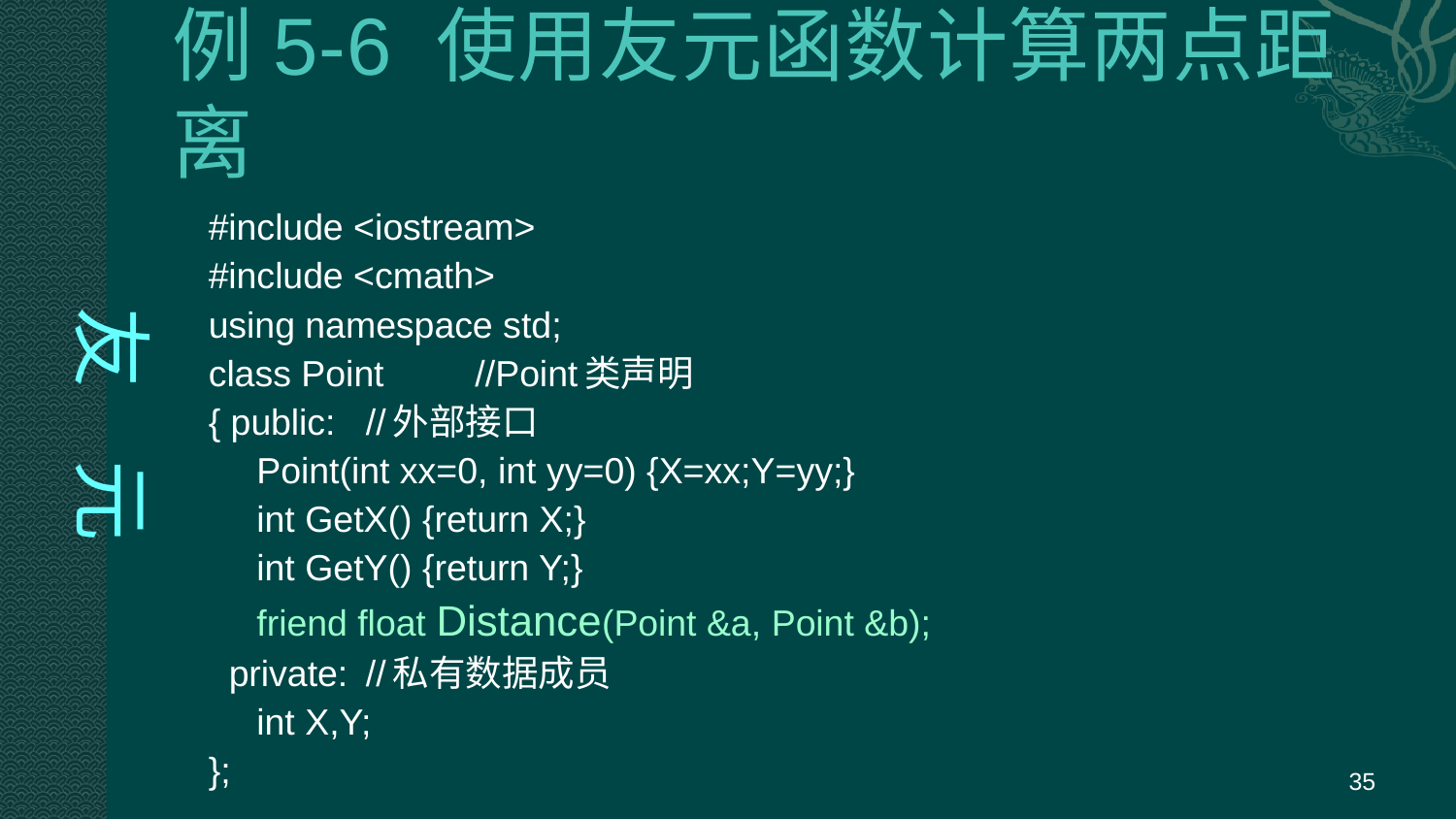

# 例5-6 使用友元函数计算两点距离
      友    元
#include <iostream>
#include <cmath>
using namespace std;
class Point	//Point类声明
{ public:	//外部接口
	Point(int xx=0, int yy=0) {X=xx;Y=yy;}
	int GetX() {return X;}
	int GetY() {return Y;}
	friend float Distance(Point &a, Point &b);
  private:	//私有数据成员
	int X,Y;
};
35